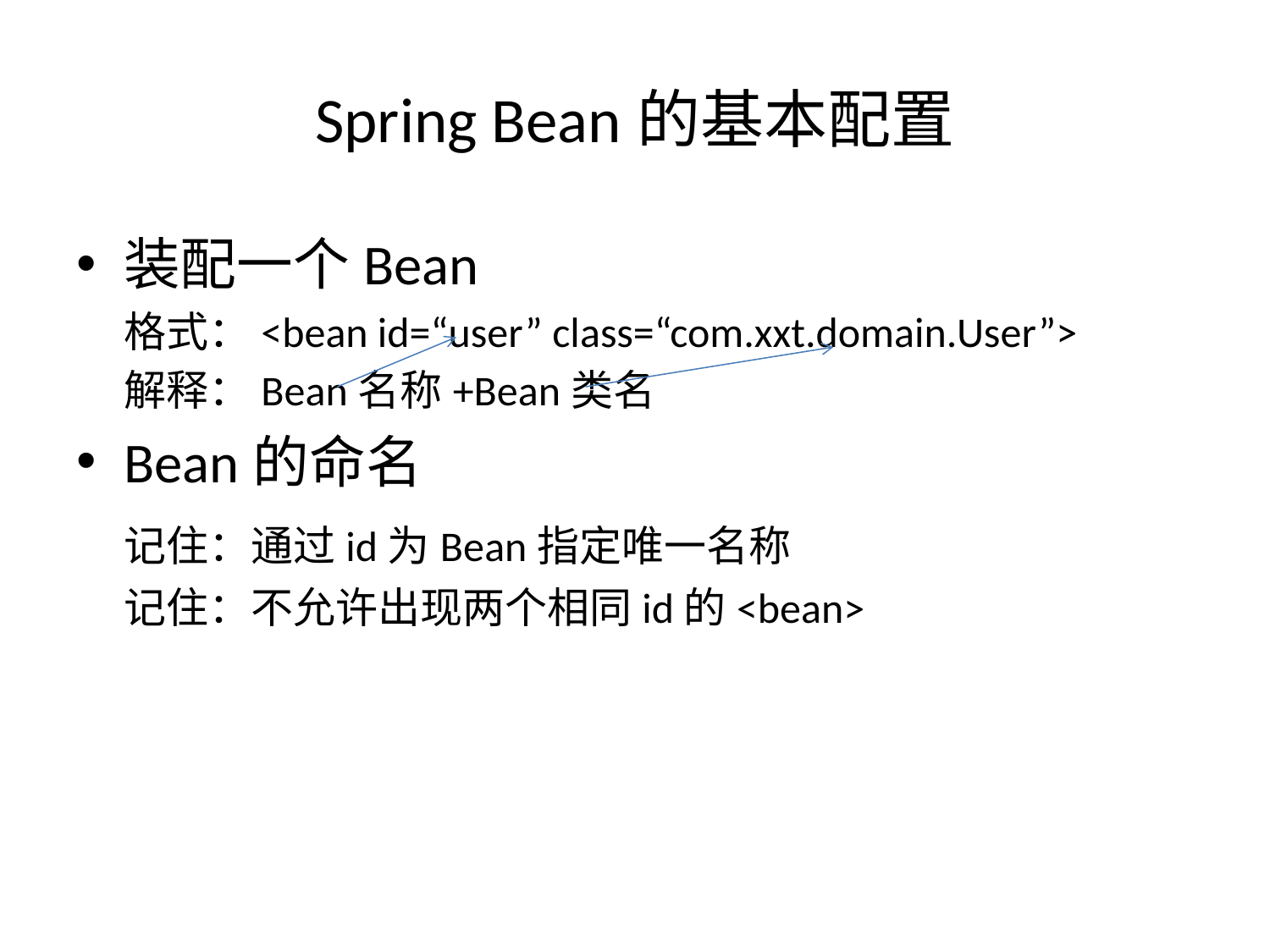

# Spring Bean的基本配置
装配一个Bean
	格式：<bean id=“user” class=“com.xxt.domain.User”>
	解释：Bean名称+Bean类名
Bean的命名
	记住：通过id为Bean指定唯一名称
	记住：不允许出现两个相同id的<bean>